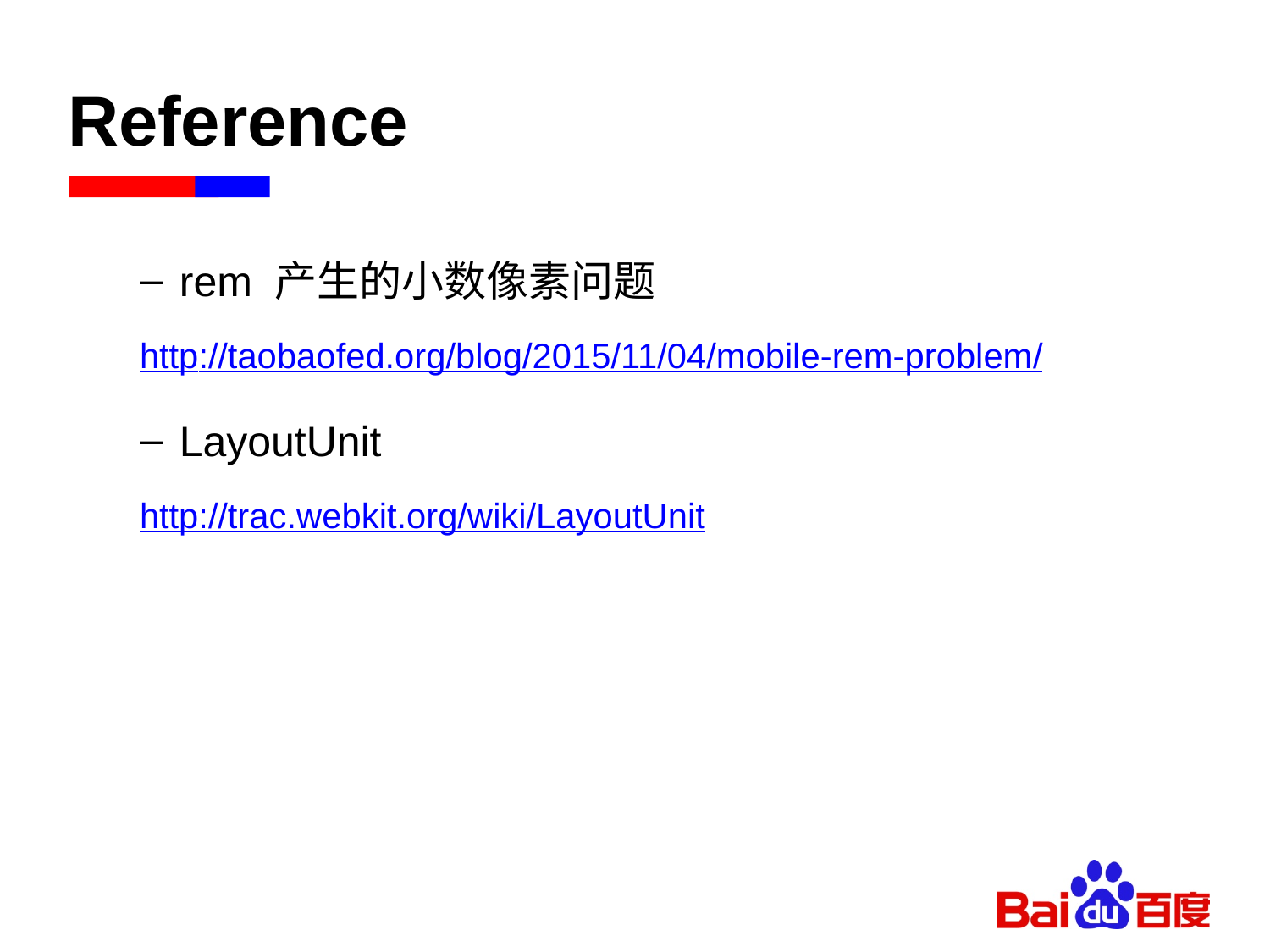

# Reference
rem 产生的小数像素问题
http://taobaofed.org/blog/2015/11/04/mobile-rem-problem/
LayoutUnit
http://trac.webkit.org/wiki/LayoutUnit